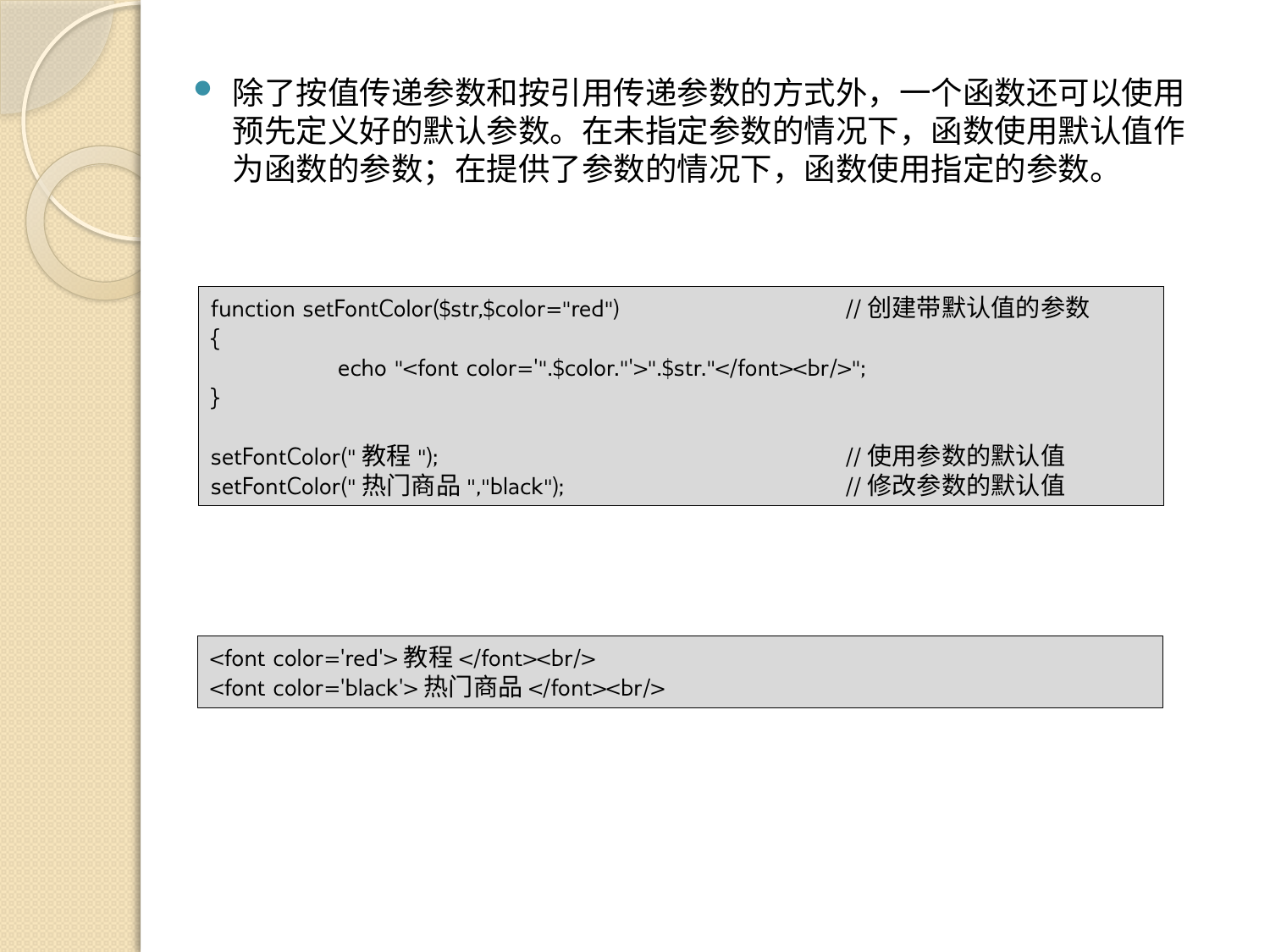

除了按值传递参数和按引用传递参数的方式外，一个函数还可以使用预先定义好的默认参数。在未指定参数的情况下，函数使用默认值作为函数的参数；在提供了参数的情况下，函数使用指定的参数。
function setFontColor($str,$color="red")		//创建带默认值的参数
{
	echo "<font color='".$color."'>".$str."</font><br/>";
}

setFontColor("教程");				//使用参数的默认值
setFontColor("热门商品","black");			//修改参数的默认值
<font color='red'>教程</font><br/>
<font color='black'>热门商品</font><br/>
<?php
$title = '我在未来等你';
$website = 'http://www.sanwen8.cn/subject/1331453/';
$content = " 未来对于我来说还很远很远，就像你还不认识我的时候你身旁的他，我身旁的她，我们都无法猜到后来我们的他和她却已变成六个人的故事。——题记\n未来它很近也很远，也许是明天，也许是一辈子。\n访问地址：$website";
$result = <<<ARTICLE
<p>$title</p>
<p>$website</p>
<p>$content</p>
ARTICLE;
echo $result;
?>